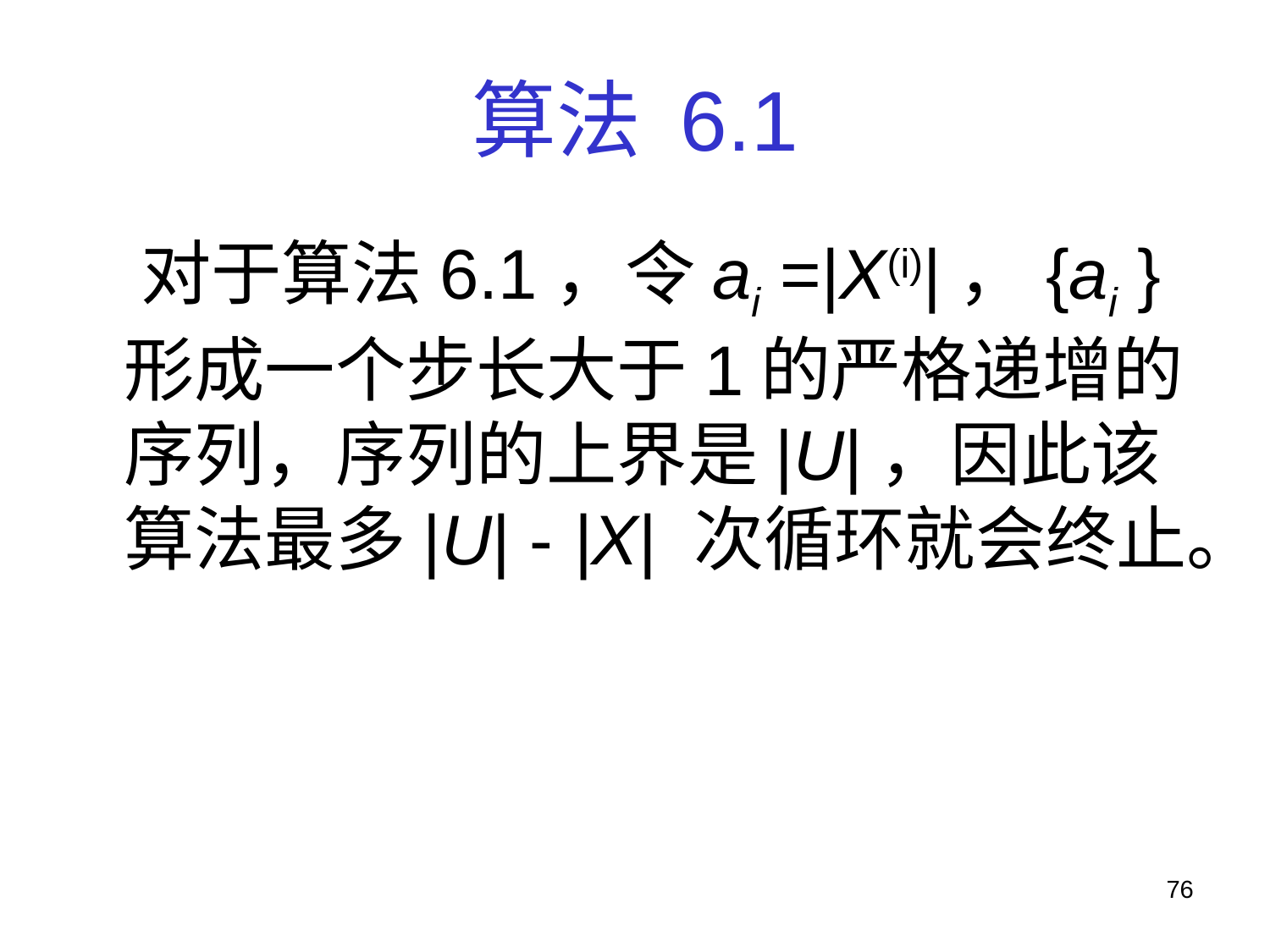

# 算法 6.1
   对于算法6.1，令ai =|X(i)|，{ai }形成一个步长大于1的严格递增的序列，序列的上界是|U|，因此该算法最多|U| - |X| 次循环就会终止。

76